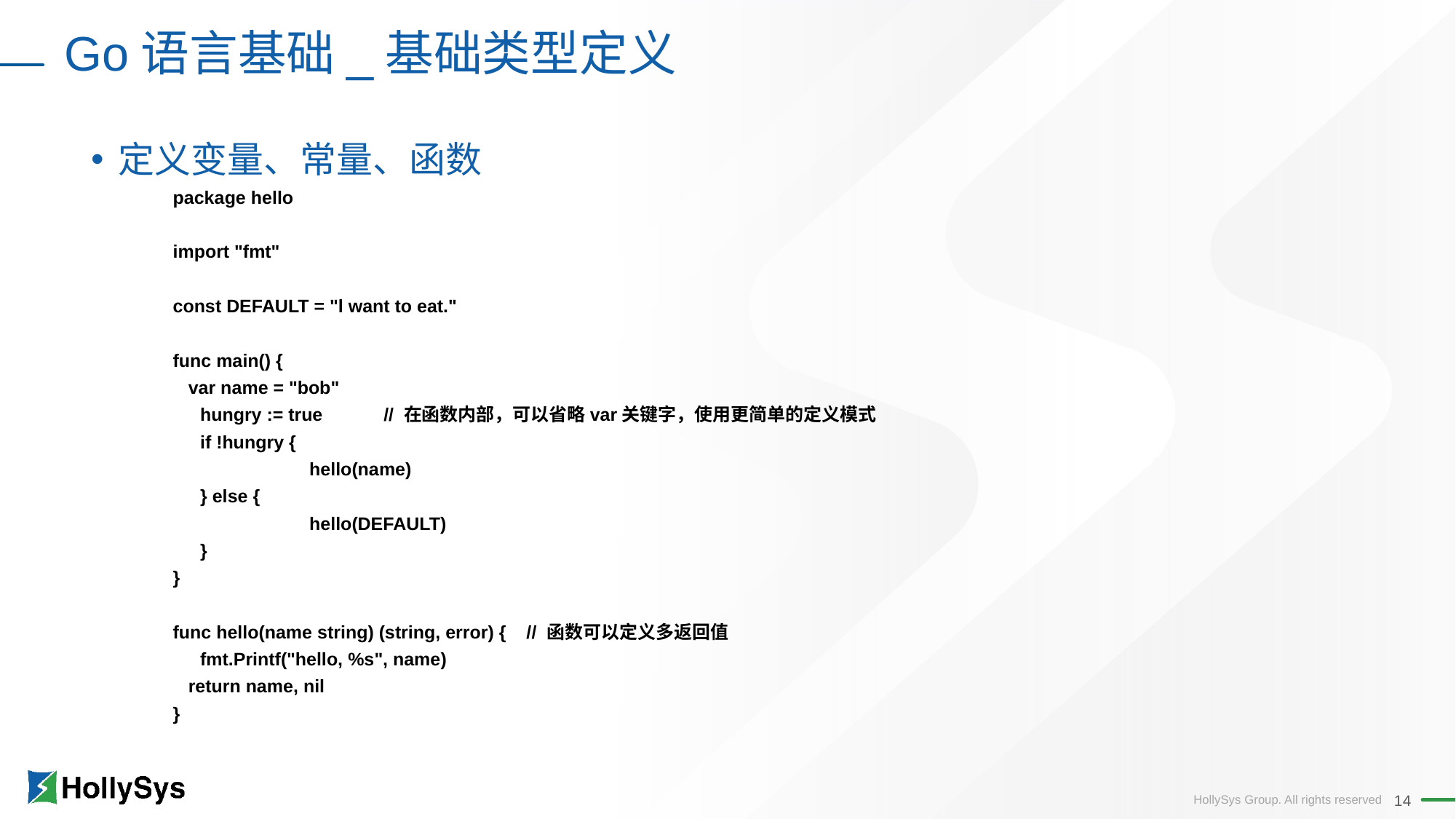

Go语言基础_基础类型定义
定义变量、常量、函数
package hello

import "fmt"

const DEFAULT = "l want to eat."

func main() {
   var name = "bob"
	hungry := true            // 在函数内部，可以省略var关键字，使用更简单的定义模式
	if !hungry {
	    	hello(name)
	} else {
		hello(DEFAULT)
	}
}

func hello(name string) (string, error) {    // 函数可以定义多返回值
	fmt.Printf("hello, %s", name)
   return name, nil
}